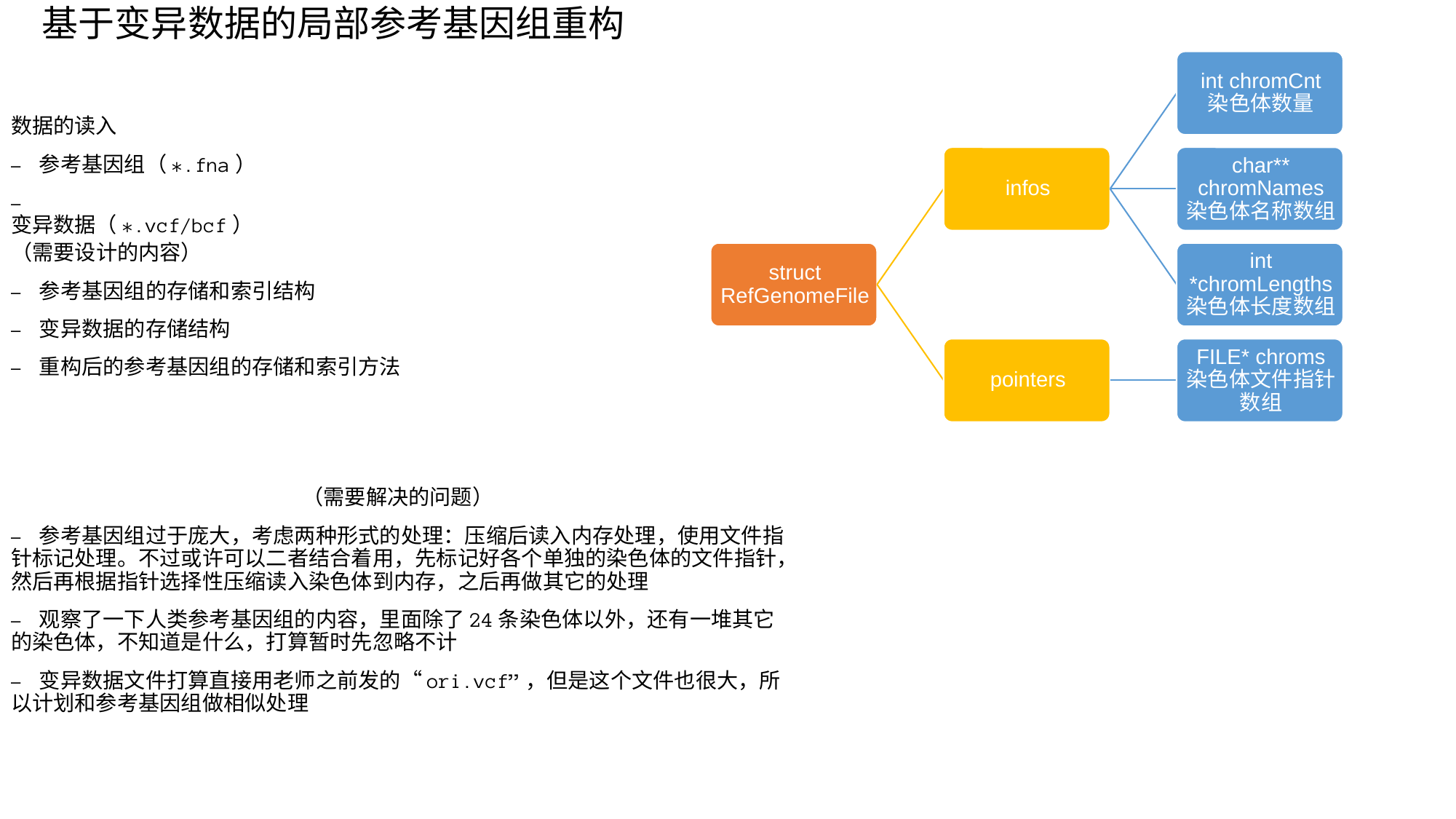

基于变异数据的局部参考基因组重构
struct RefGenomeFile

infos

int chromCnt
染色体数量

char** chromNames
染色体名称数组

int *chromLengths
染色体长度数组

pointers

FILE* chroms
染色体文件指针数组
数据的读入
- 参考基因组（*.fna）
- 变异数据（*.vcf/bcf）
（需要设计的内容）
- 参考基因组的存储和索引结构
- 变异数据的存储结构
- 重构后的参考基因组的存储和索引方法
（需要解决的问题）
- 参考基因组过于庞大，考虑两种形式的处理：压缩后读入内存处理，使用文件指针标记处理。不过或许可以二者结合着用，先标记好各个单独的染色体的文件指针，然后再根据指针选择性压缩读入染色体到内存，之后再做其它的处理
- 观察了一下人类参考基因组的内容，里面除了24条染色体以外，还有一堆其它的染色体，不知道是什么，打算暂时先忽略不计
- 变异数据文件打算直接用老师之前发的“ori.vcf”，但是这个文件也很大，所以计划和参考基因组做相似处理